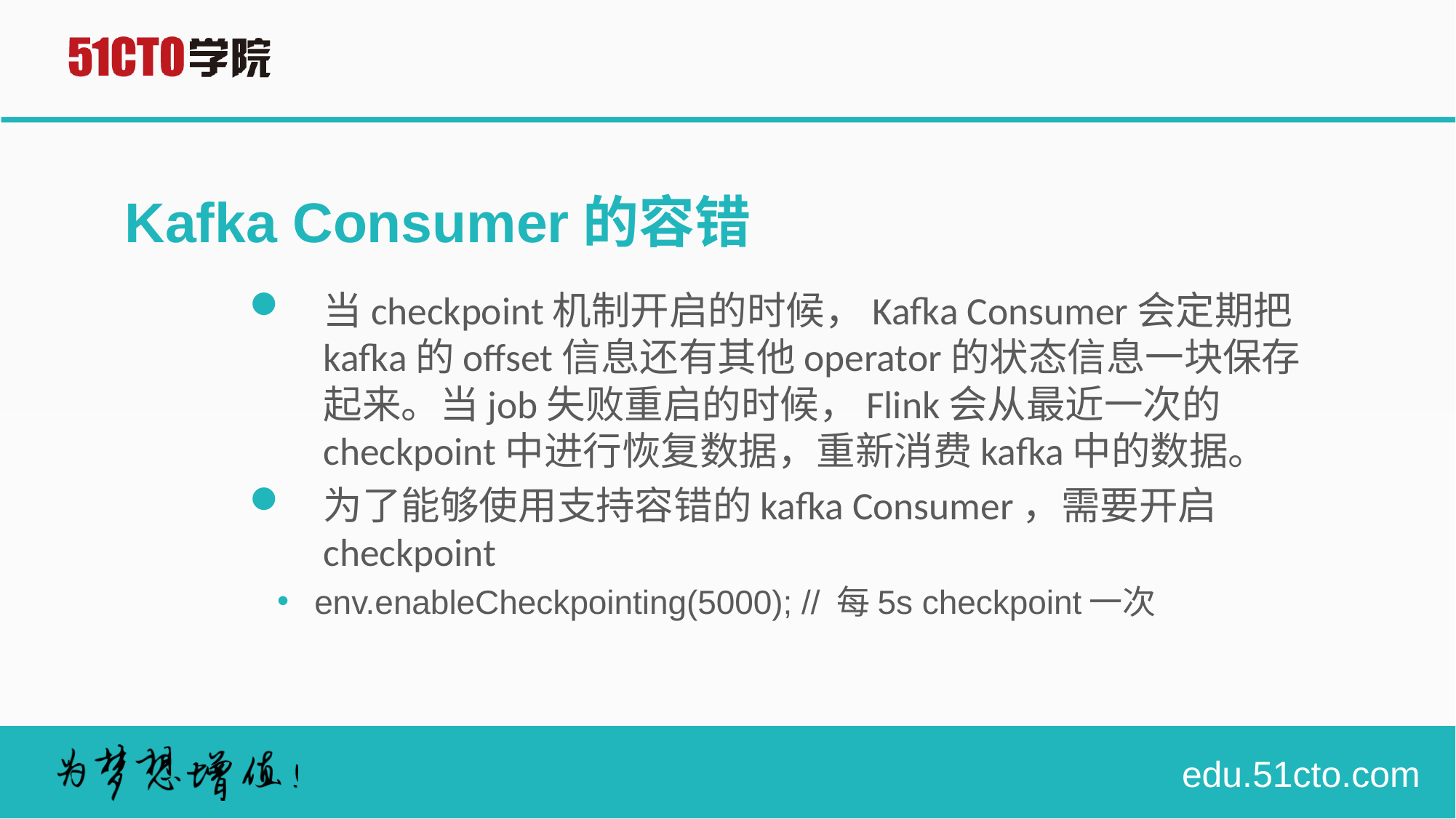

# Kafka Consumer的容错
当checkpoint机制开启的时候，Kafka Consumer会定期把kafka的offset信息还有其他operator的状态信息一块保存起来。当job失败重启的时候，Flink会从最近一次的checkpoint中进行恢复数据，重新消费kafka中的数据。
为了能够使用支持容错的kafka Consumer，需要开启checkpoint
env.enableCheckpointing(5000); // 每5s checkpoint一次